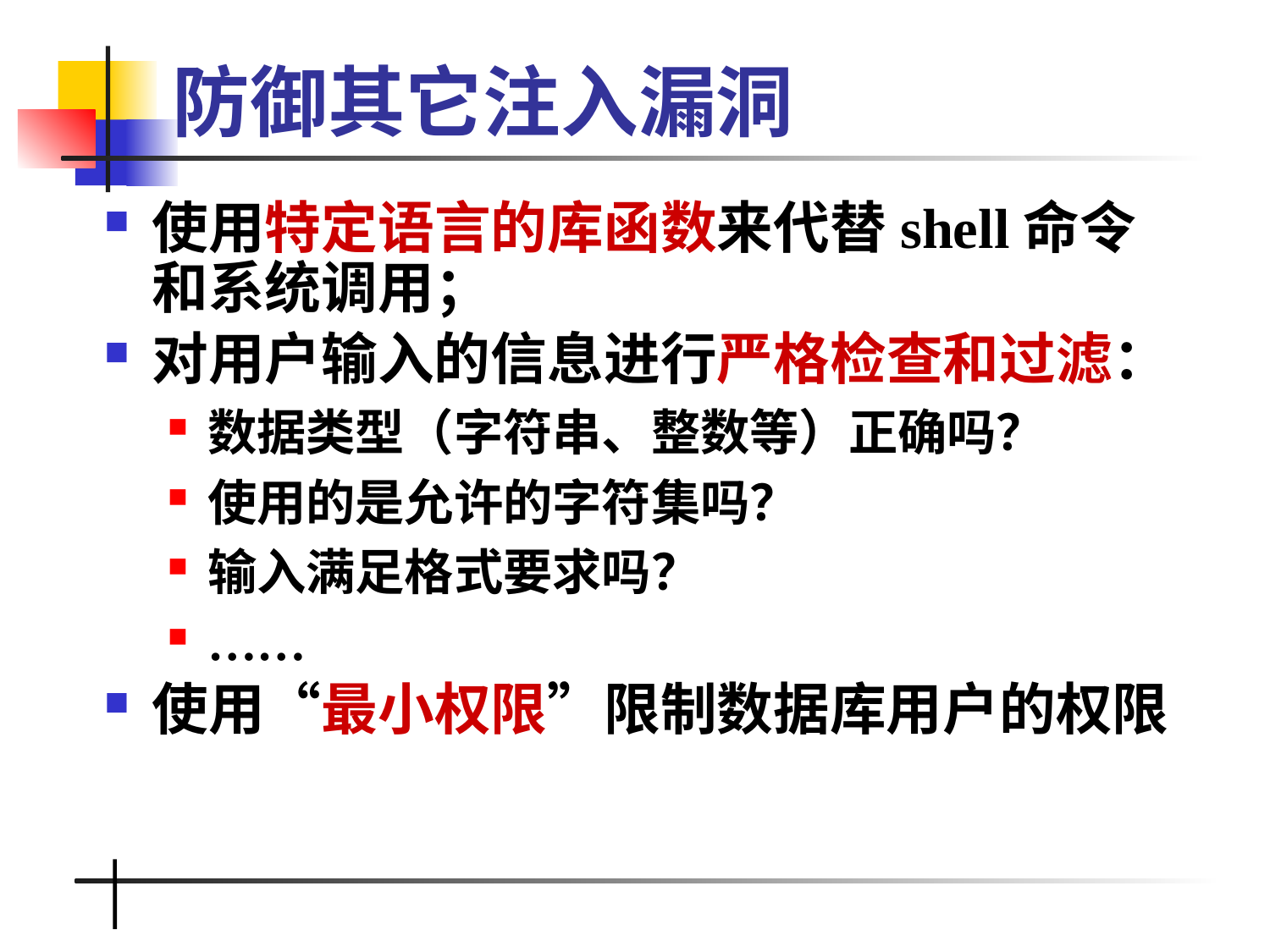

# 防御其它注入漏洞
使用特定语言的库函数来代替shell命令和系统调用；
对用户输入的信息进行严格检查和过滤：
数据类型（字符串、整数等）正确吗？
使用的是允许的字符集吗？
输入满足格式要求吗？
……
使用“最小权限”限制数据库用户的权限